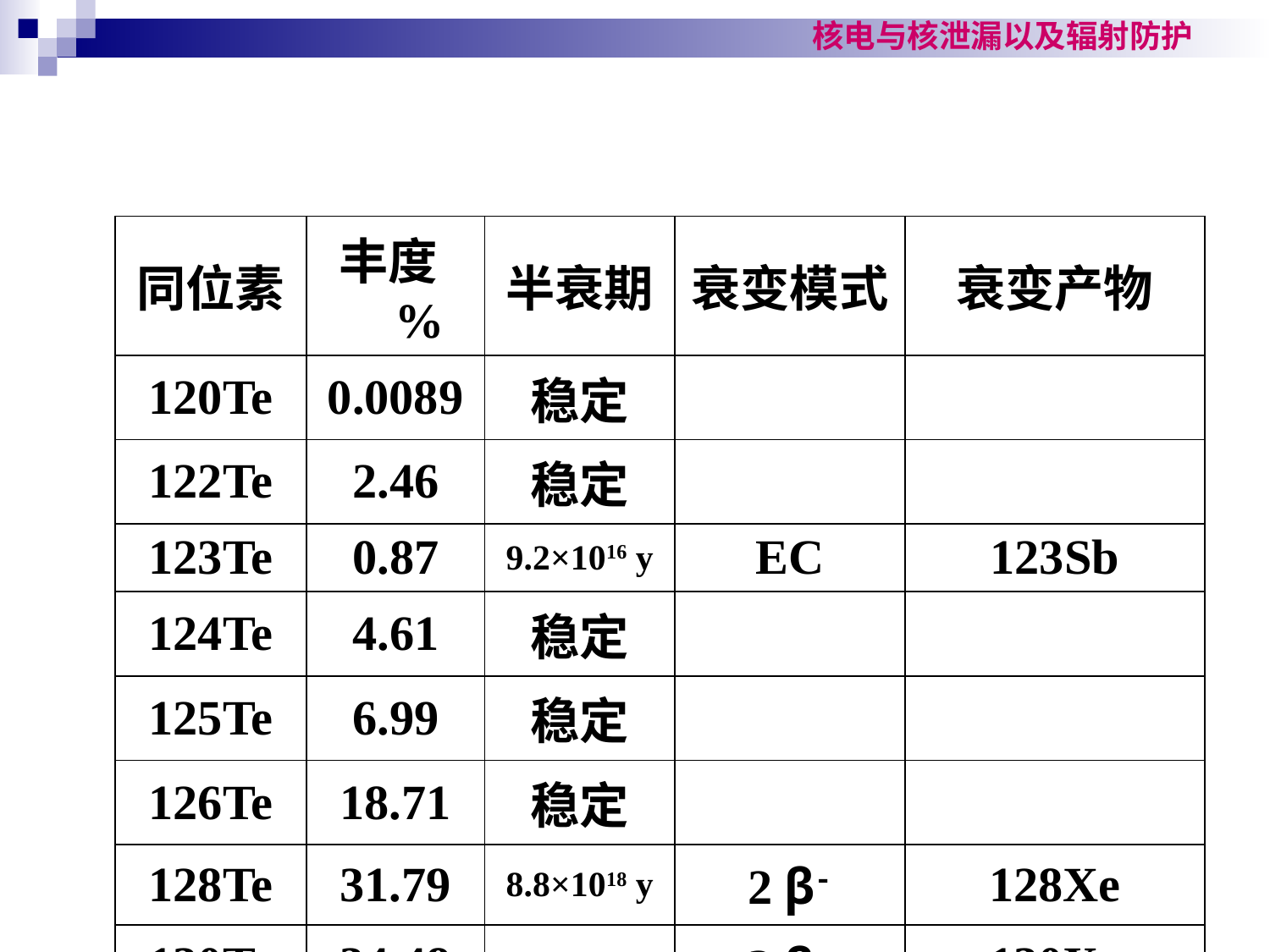

| 同位素 | 丰度% | 半衰期 | 衰变模式 | 衰变产物 |
| --- | --- | --- | --- | --- |
| 120Te | 0.0089 | 稳定 |  |  |
| 122Te | 2.46 | 稳定 |  |  |
| 123Te | 0.87 | 9.2×1016 y | EC | 123Sb |
| 124Te | 4.61 | 稳定 |  |  |
| 125Te | 6.99 | 稳定 |  |  |
| 126Te | 18.71 | 稳定 |  |  |
| 128Te | 31.79 | 8.8×1018 y | 2 β- | 128Xe |
| 130Te | 34.48 | >5×1023 y | 2 β- | 130Xe |